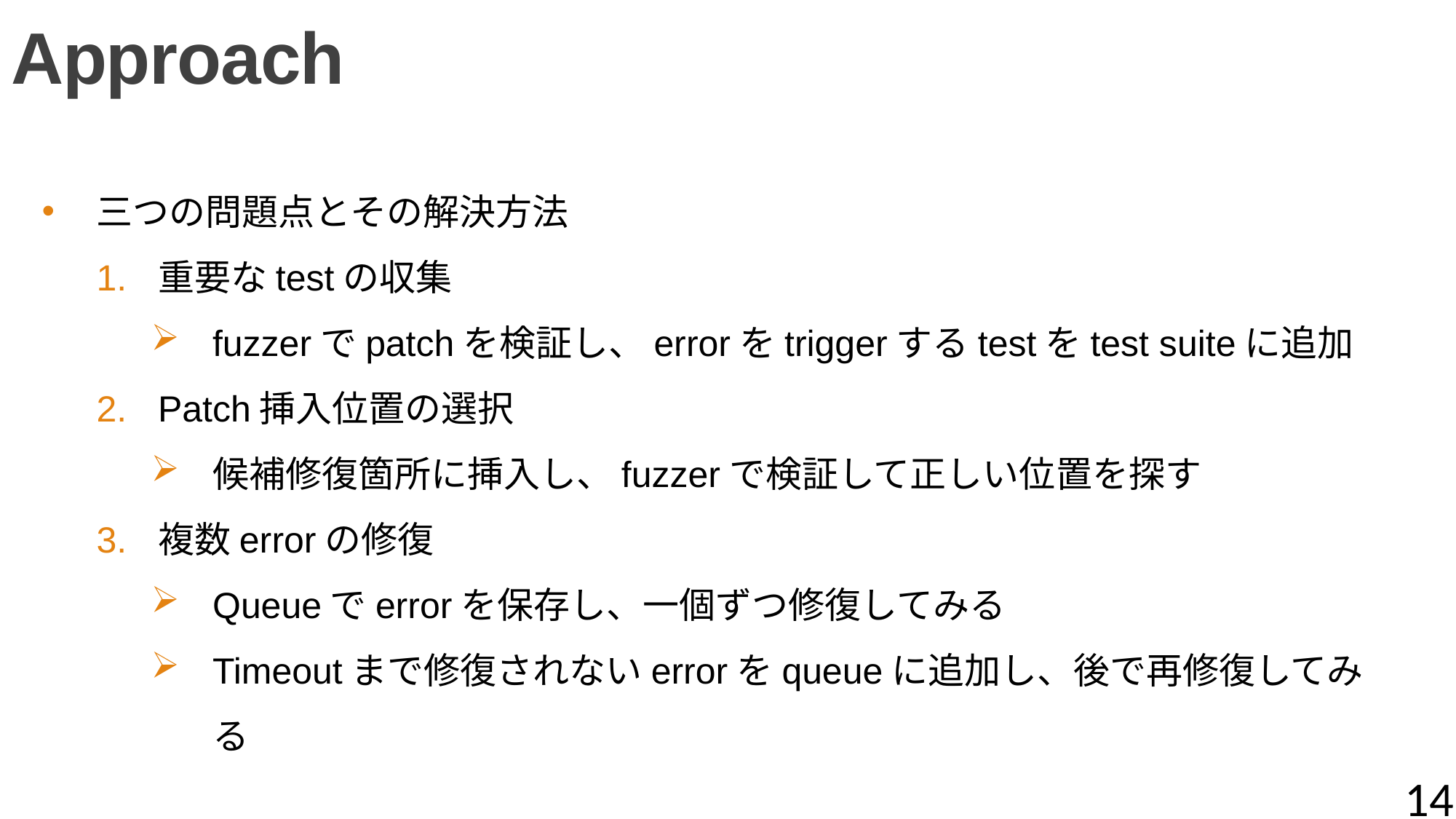

Approach
三つの問題点とその解決方法
重要なtestの収集
fuzzerでpatchを検証し、errorをtriggerするtestをtest suiteに追加
Patch挿入位置の選択
候補修復箇所に挿入し、fuzzerで検証して正しい位置を探す
複数errorの修復
Queueでerrorを保存し、一個ずつ修復してみる
Timeoutまで修復されないerrorをqueueに追加し、後で再修復してみる
14